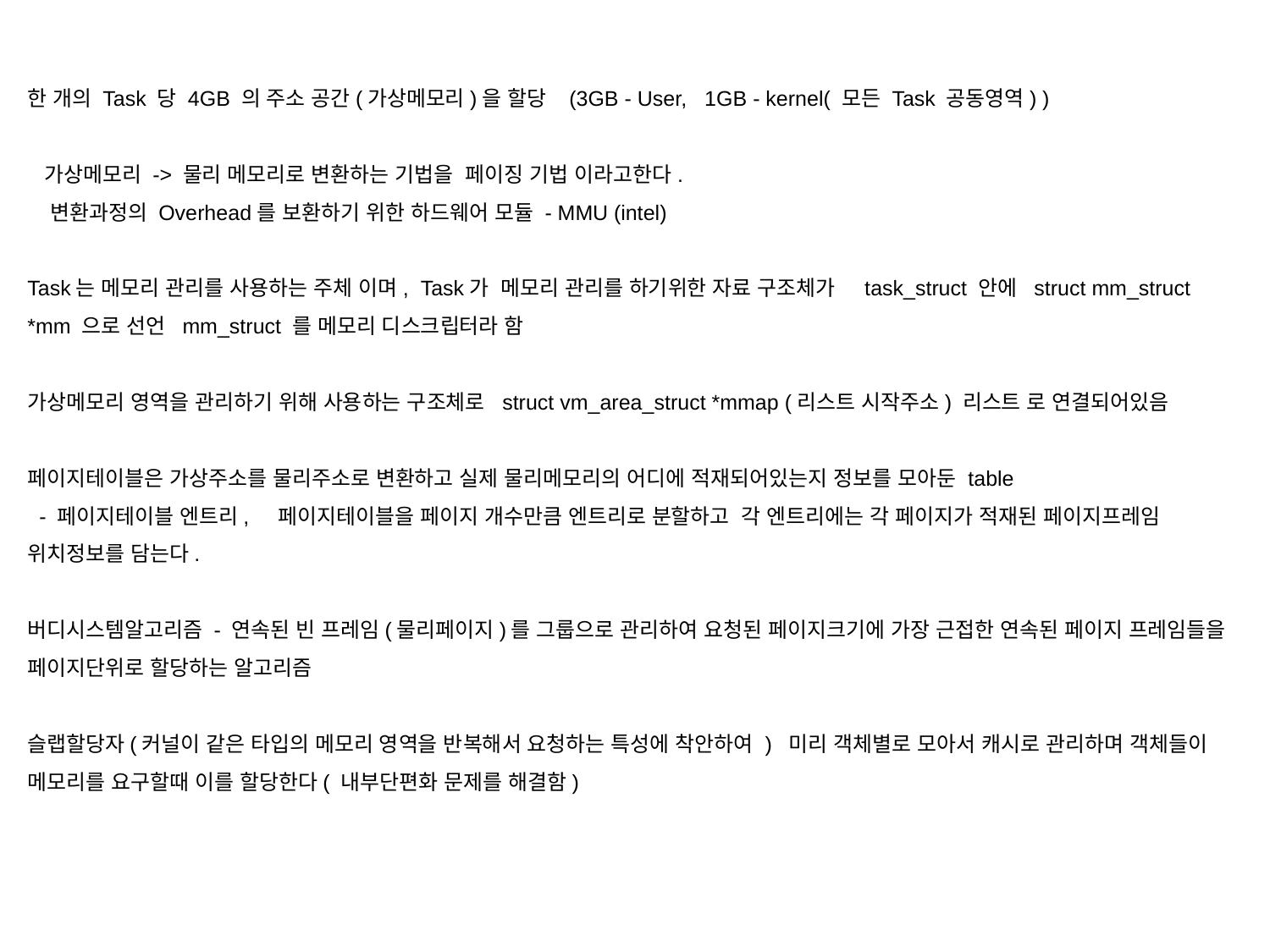

한 개의 Task 당 4GB 의 주소 공간(가상메모리)을 할당   (3GB - User,   1GB - kernel( 모든 Task 공동영역) )

  가상메모리 -> 물리 메모리로 변환하는 기법을  페이징 기법 이라고한다.
   변환과정의 Overhead를 보환하기 위한 하드웨어 모듈 - MMU (intel)

Task는 메모리 관리를 사용하는 주체 이며,  Task가  메모리 관리를 하기위한 자료 구조체가    task_struct 안에  struct mm_struct *mm 으로 선언  mm_struct 를 메모리 디스크립터라 함

가상메모리 영역을 관리하기 위해 사용하는 구조체로  struct vm_area_struct *mmap (리스트 시작주소) 리스트 로 연결되어있음

페이지테이블은 가상주소를 물리주소로 변환하고 실제 물리메모리의 어디에 적재되어있는지 정보를 모아둔 table
  - 페이지테이블 엔트리,    페이지테이블을 페이지 개수만큼 엔트리로 분할하고  각 엔트리에는 각 페이지가 적재된 페이지프레임  위치정보를 담는다.

버디시스템알고리즘 - 연속된 빈 프레임(물리페이지)를 그룹으로 관리하여 요청된 페이지크기에 가장 근접한 연속된 페이지 프레임들을 페이지단위로 할당하는 알고리즘

슬랩할당자(커널이 같은 타입의 메모리 영역을 반복해서 요청하는 특성에 착안하여 )  미리 객체별로 모아서 캐시로 관리하며 객체들이 메모리를 요구할때 이를 할당한다( 내부단편화 문제를 해결함)